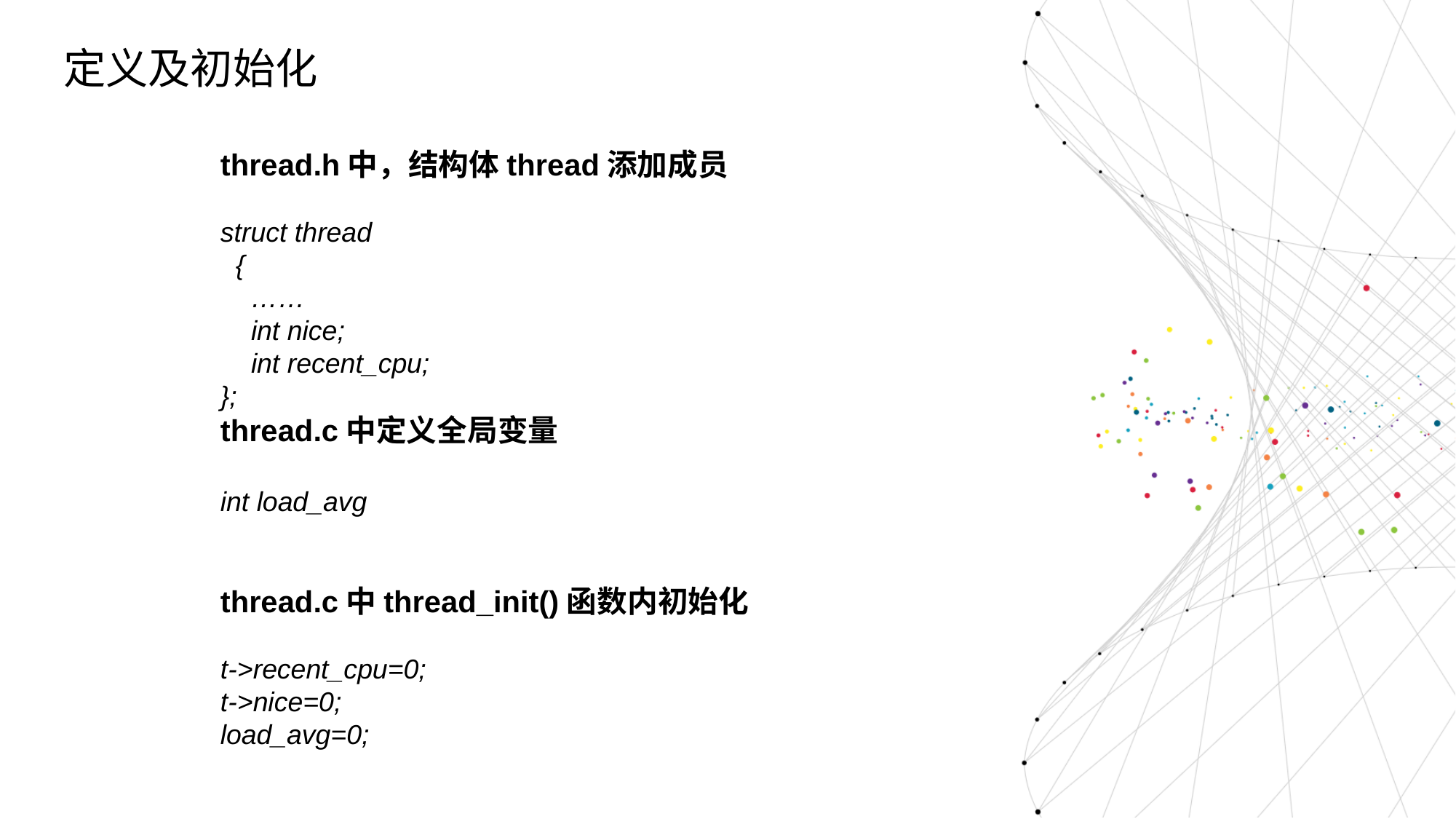

定义及初始化
thread.h中，结构体thread添加成员

struct thread
  {
    ……
    int nice;
    int recent_cpu;
};
thread.c中定义全局变量

int load_avg

thread.c中thread_init()函数内初始化

t->recent_cpu=0;
t->nice=0;
load_avg=0;